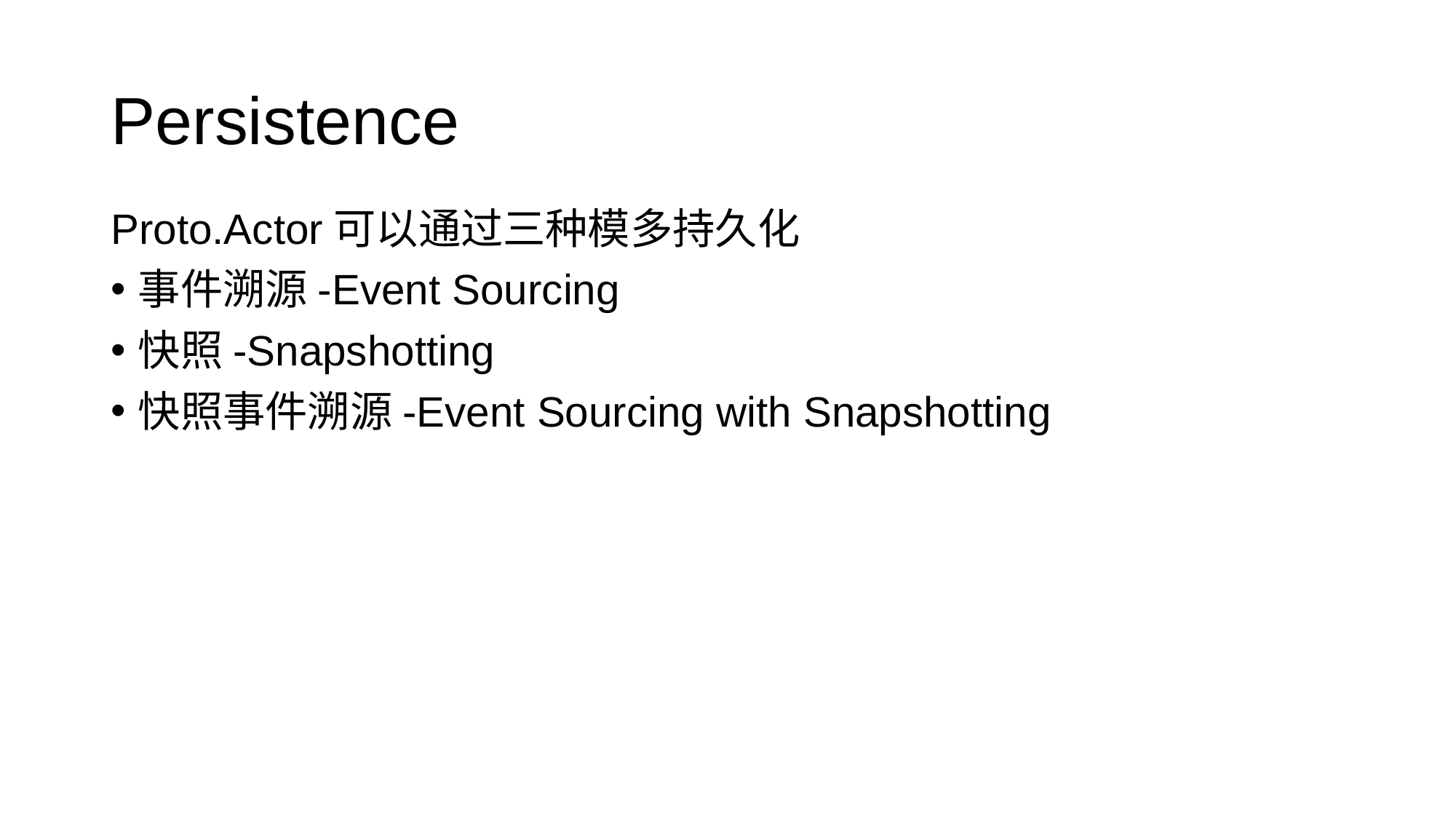

# Persistence
Proto.Actor可以通过三种模多持久化
事件溯源-Event Sourcing
快照-Snapshotting
快照事件溯源-Event Sourcing with Snapshotting